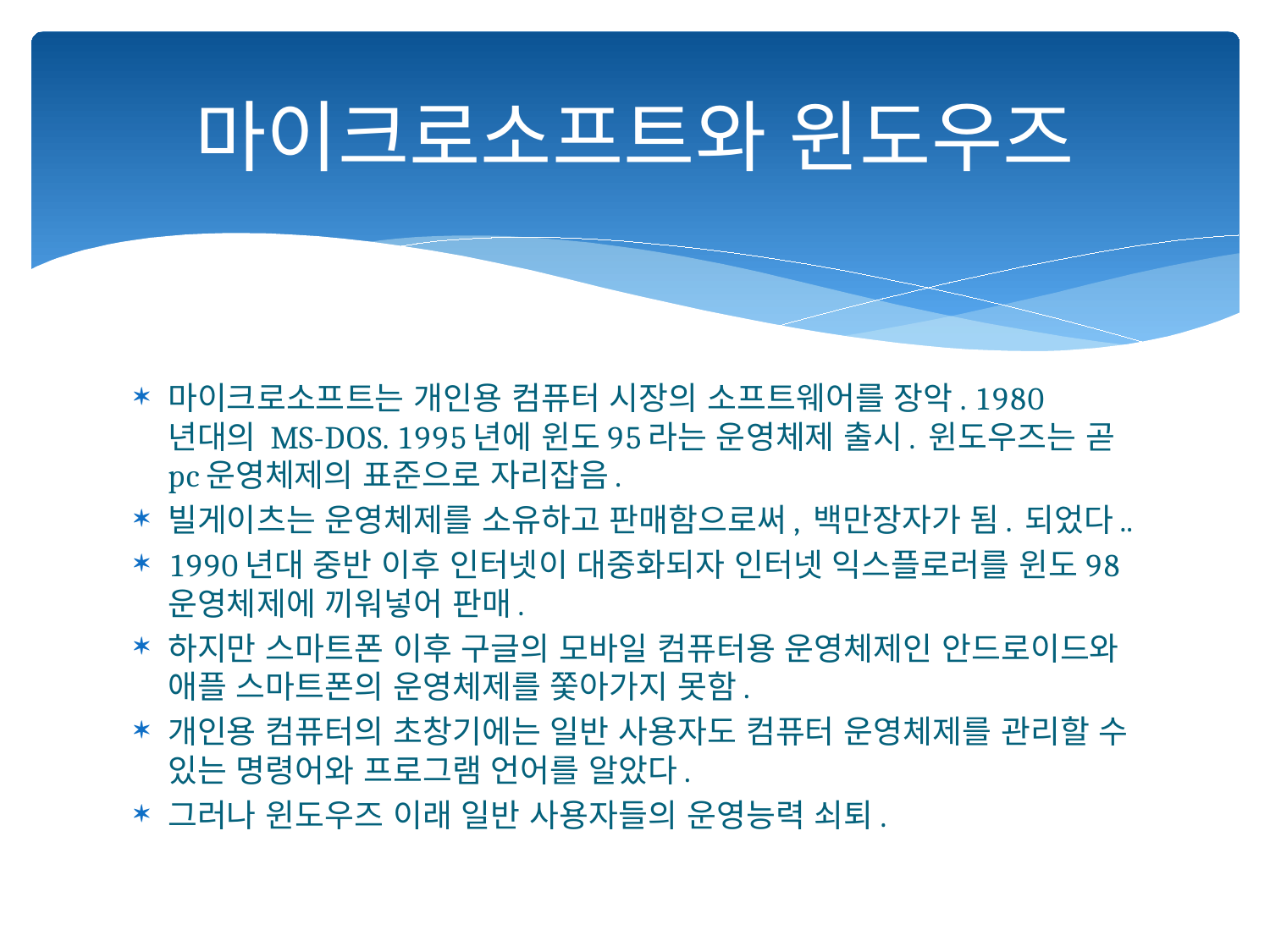

# 마이크로소프트와 윈도우즈
마이크로소프트는 개인용 컴퓨터 시장의 소프트웨어를 장악. 1980년대의 MS-DOS. 1995년에 윈도95라는 운영체제 출시. 윈도우즈는 곧 pc운영체제의 표준으로 자리잡음.
빌게이츠는 운영체제를 소유하고 판매함으로써, 백만장자가 됨. 되었다..
1990년대 중반 이후 인터넷이 대중화되자 인터넷 익스플로러를 윈도98 운영체제에 끼워넣어 판매.
하지만 스마트폰 이후 구글의 모바일 컴퓨터용 운영체제인 안드로이드와 애플 스마트폰의 운영체제를 쫓아가지 못함.
개인용 컴퓨터의 초창기에는 일반 사용자도 컴퓨터 운영체제를 관리할 수 있는 명령어와 프로그램 언어를 알았다.
그러나 윈도우즈 이래 일반 사용자들의 운영능력 쇠퇴.